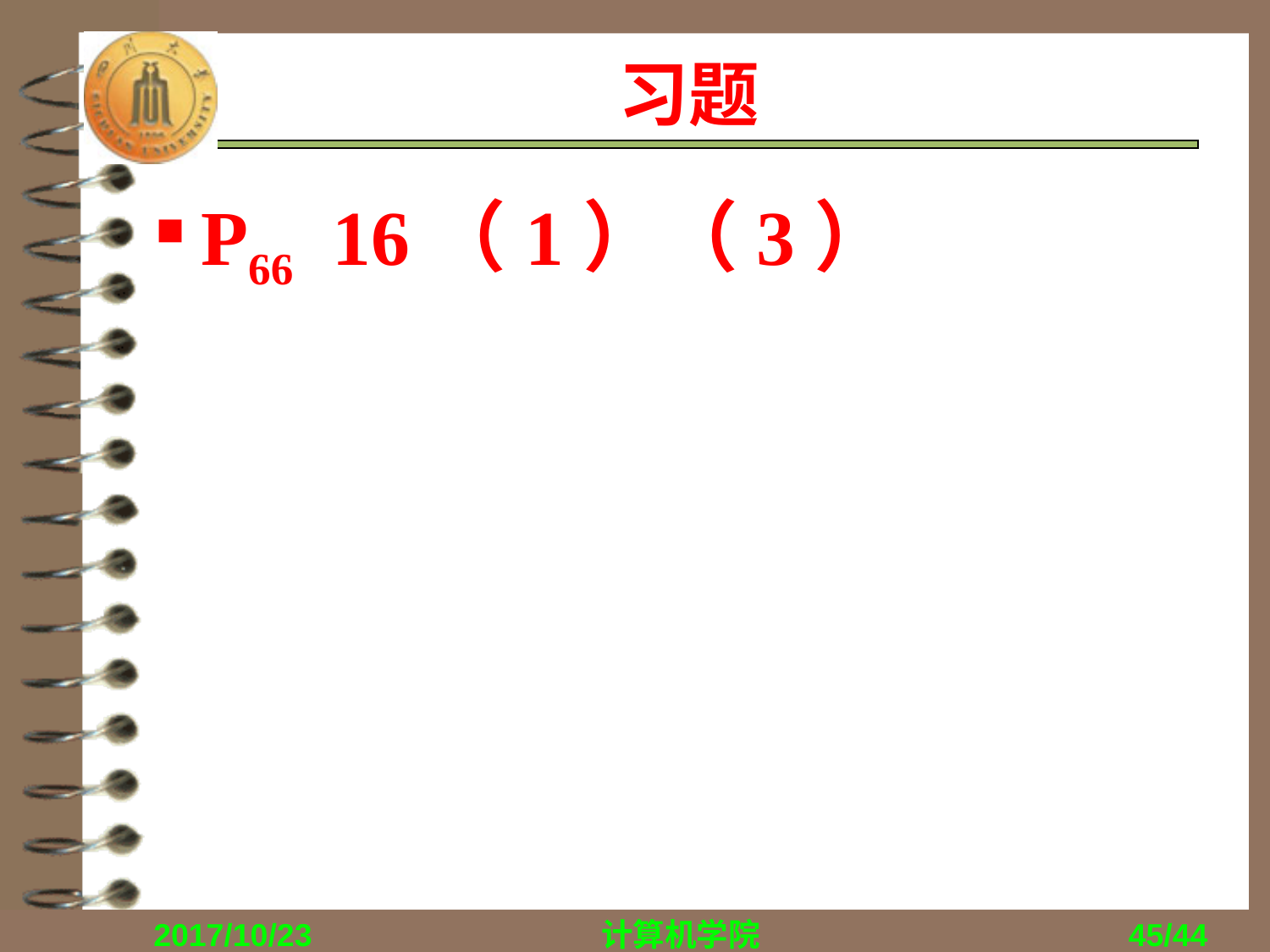

# 习题
P66  16（1）（3）
2017/10/23
计算机学院
45/44